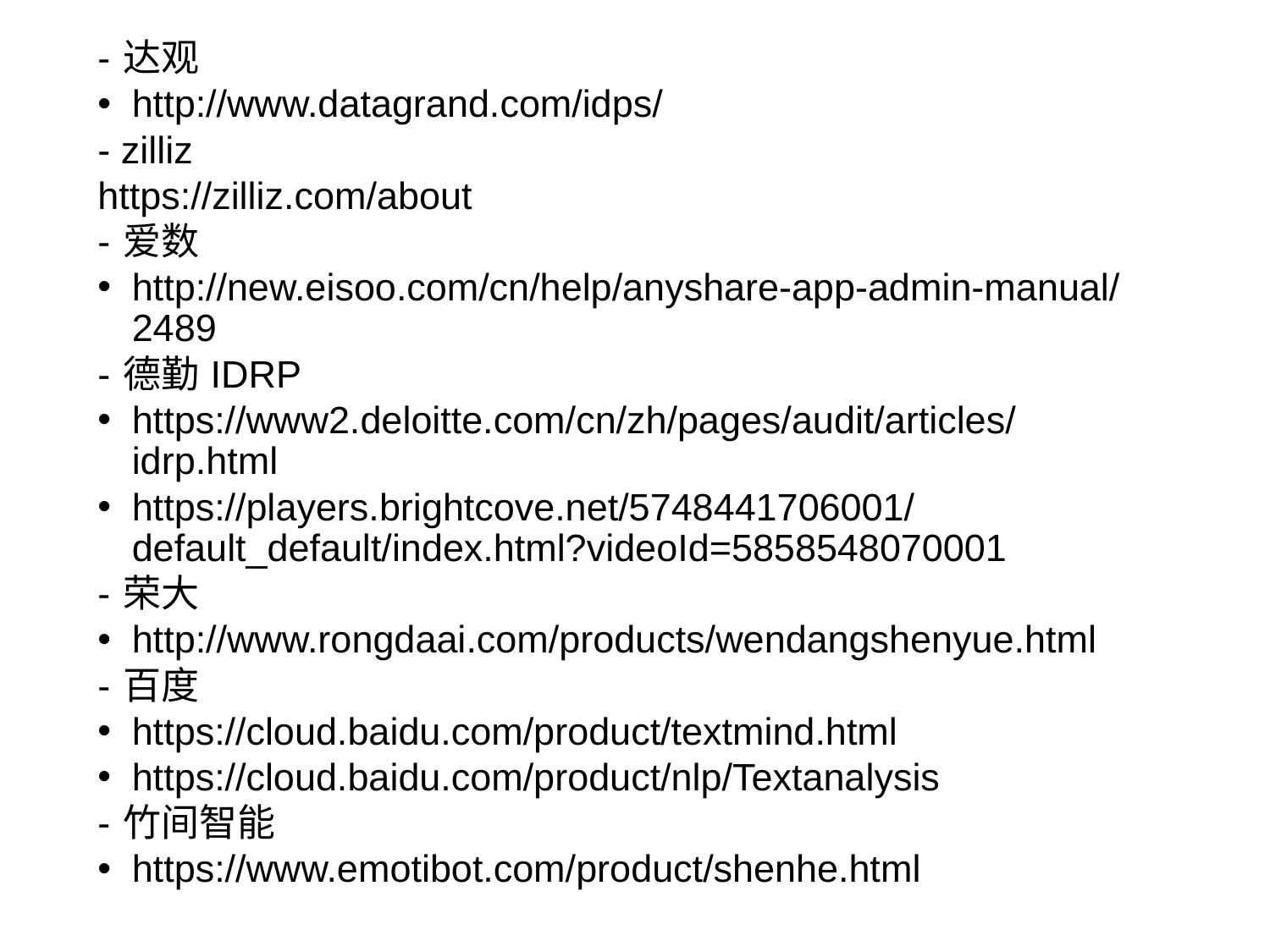

- 达观
http://www.datagrand.com/idps/
- zilliz
https://zilliz.com/about
- 爱数
http://new.eisoo.com/cn/help/anyshare-app-admin-manual/2489
- 德勤 IDRP
https://www2.deloitte.com/cn/zh/pages/audit/articles/idrp.html
https://players.brightcove.net/5748441706001/default_default/index.html?videoId=5858548070001
- 荣大
http://www.rongdaai.com/products/wendangshenyue.html
- 百度
https://cloud.baidu.com/product/textmind.html
https://cloud.baidu.com/product/nlp/Textanalysis
- 竹间智能
https://www.emotibot.com/product/shenhe.html